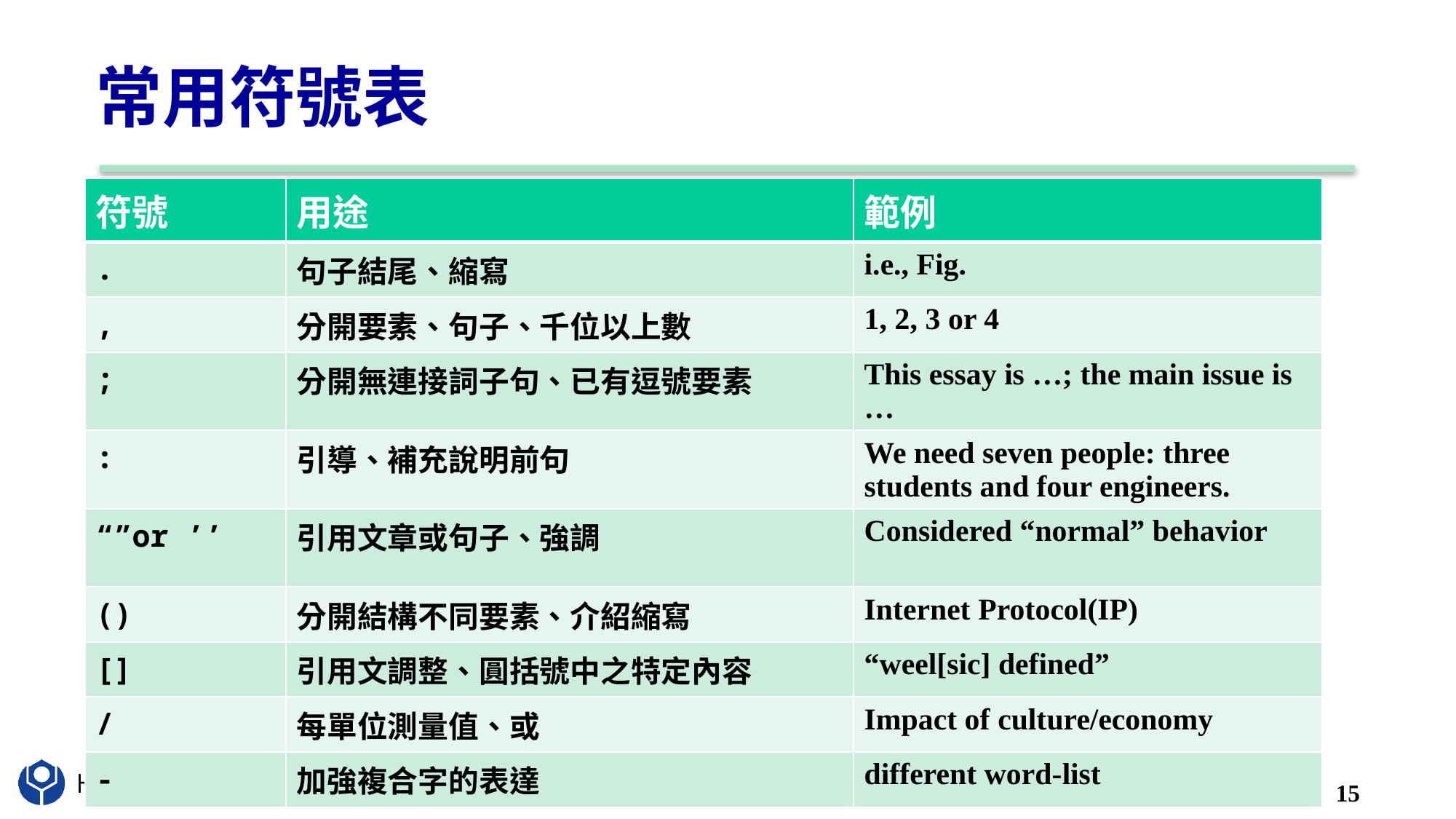

# 常用符號表
| 符號 | 用途 | 範例 |
| --- | --- | --- |
| . | 句子結尾、縮寫 | i.e., Fig. |
| , | 分開要素、句子、千位以上數 | 1, 2, 3 or 4 |
| ; | 分開無連接詞子句、已有逗號要素 | This essay is …; the main issue is … |
| : | 引導、補充說明前句 | We need seven people: three students and four engineers. |
| “”or ’’ | 引用文章或句子、強調 | Considered “normal” behavior |
| () | 分開結構不同要素、介紹縮寫 | Internet Protocol(IP) |
| [] | 引用文調整、圓括號中之特定內容 | “weel[sic] defined” |
| / | 每單位測量值、或 | Impact of culture/economy |
| - | 加強複合字的表達 | different word-list |
15